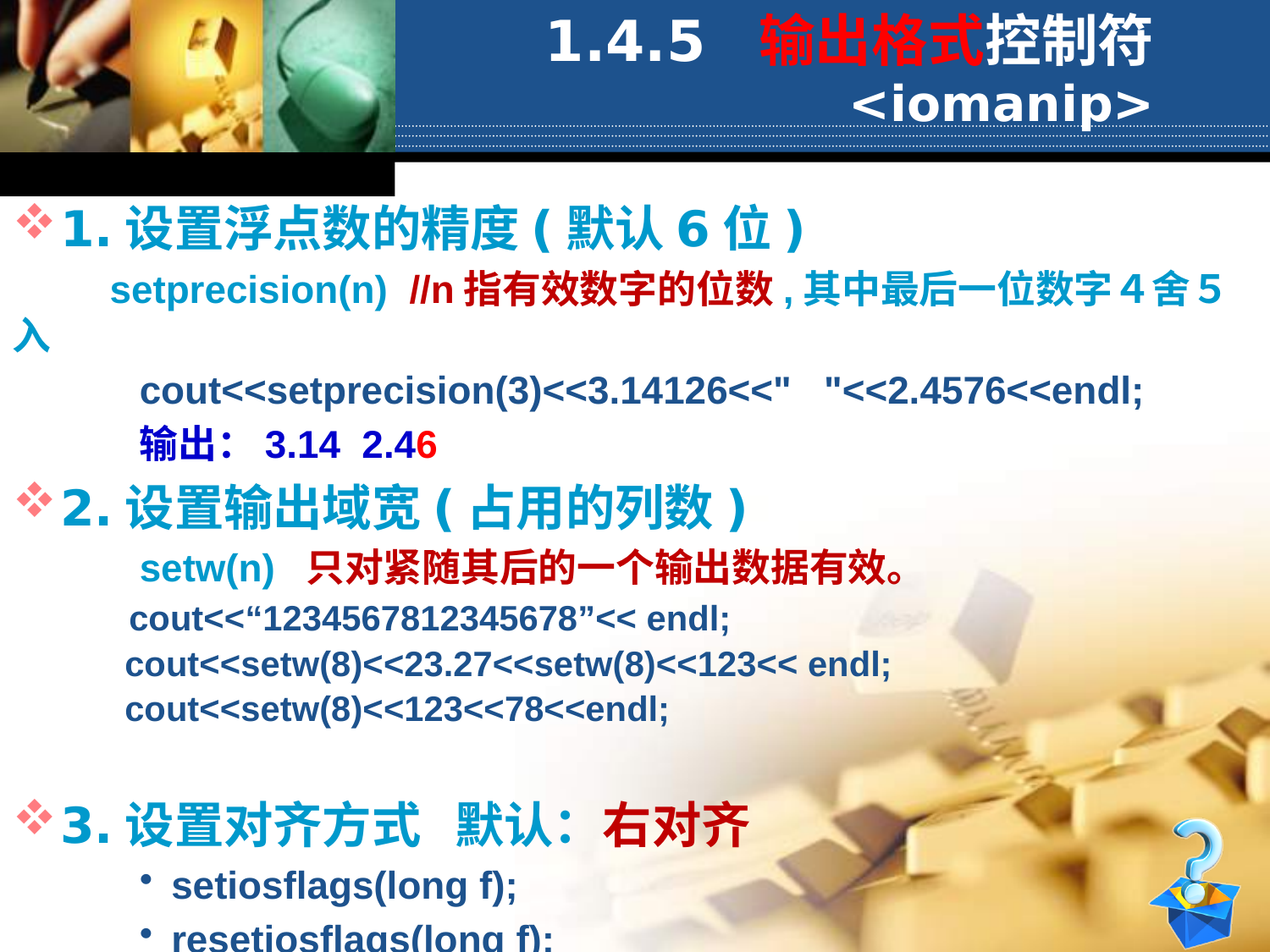

1.4.5  输出格式控制符
<iomanip>
1.设置浮点数的精度(默认6位)
         setprecision(n)  //n指有效数字的位数,其中最后一位数字４舍５入
cout<<setprecision(3)<<3.14126<<"   "<<2.4576<<endl;
输出：3.14  2.46
2.设置输出域宽(占用的列数)
setw(n)  只对紧随其后的一个输出数据有效。
     cout<<“1234567812345678”<< endl;
     cout<<setw(8)<<23.27<<setw(8)<<123<< endl;
     cout<<setw(8)<<123<<78<<endl;

3.设置对齐方式   默认：右对齐
setiosflags(long f);
resetiosflags(long f);